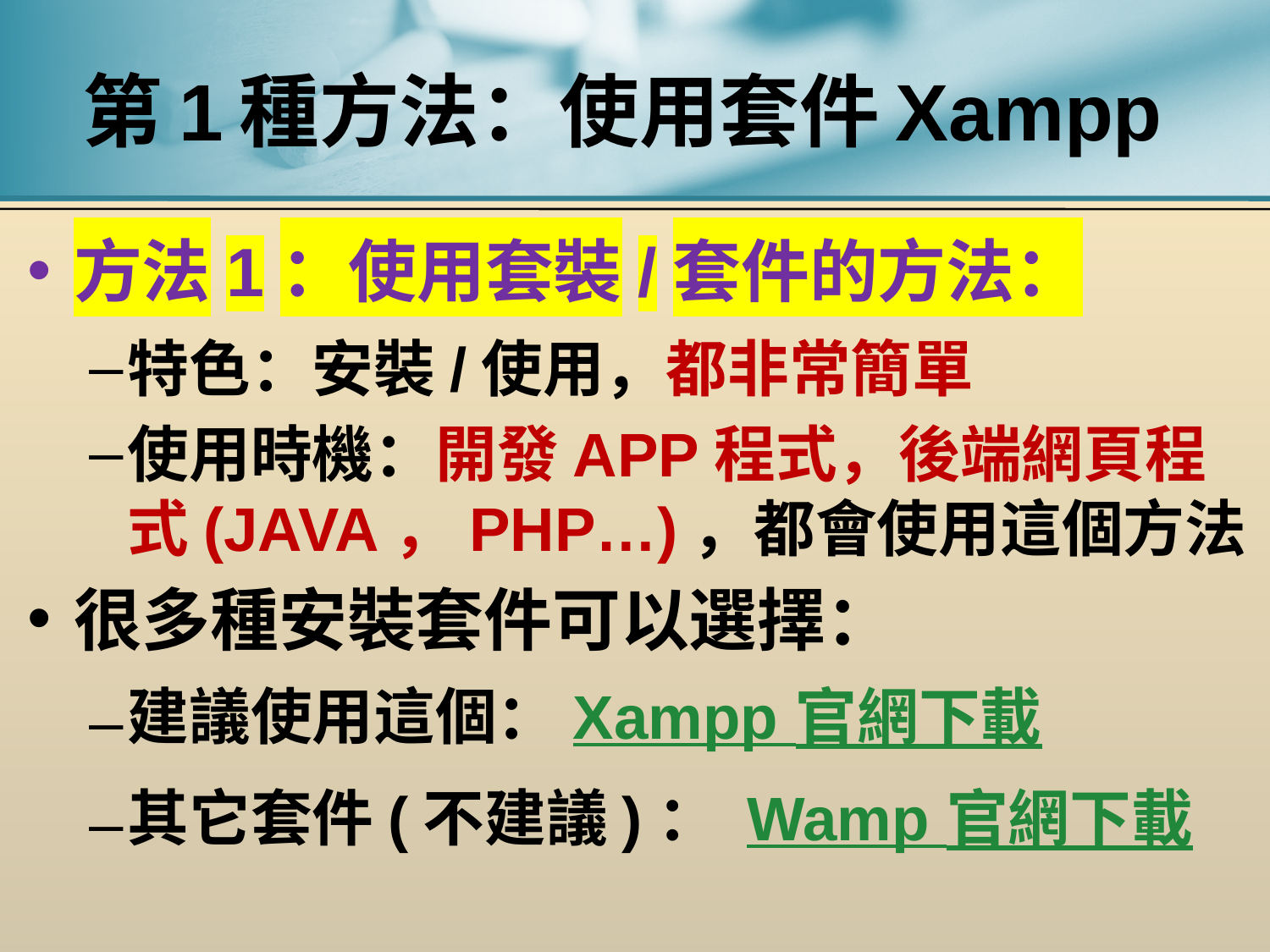

# 第1種方法：使用套件Xampp
方法1：使用套裝/套件的方法：
特色：安裝/使用，都非常簡單
使用時機：開發APP程式，後端網頁程式(JAVA，PHP…)，都會使用這個方法
很多種安裝套件可以選擇：
建議使用這個：Xampp 官網下載
其它套件(不建議)： Wamp 官網下載